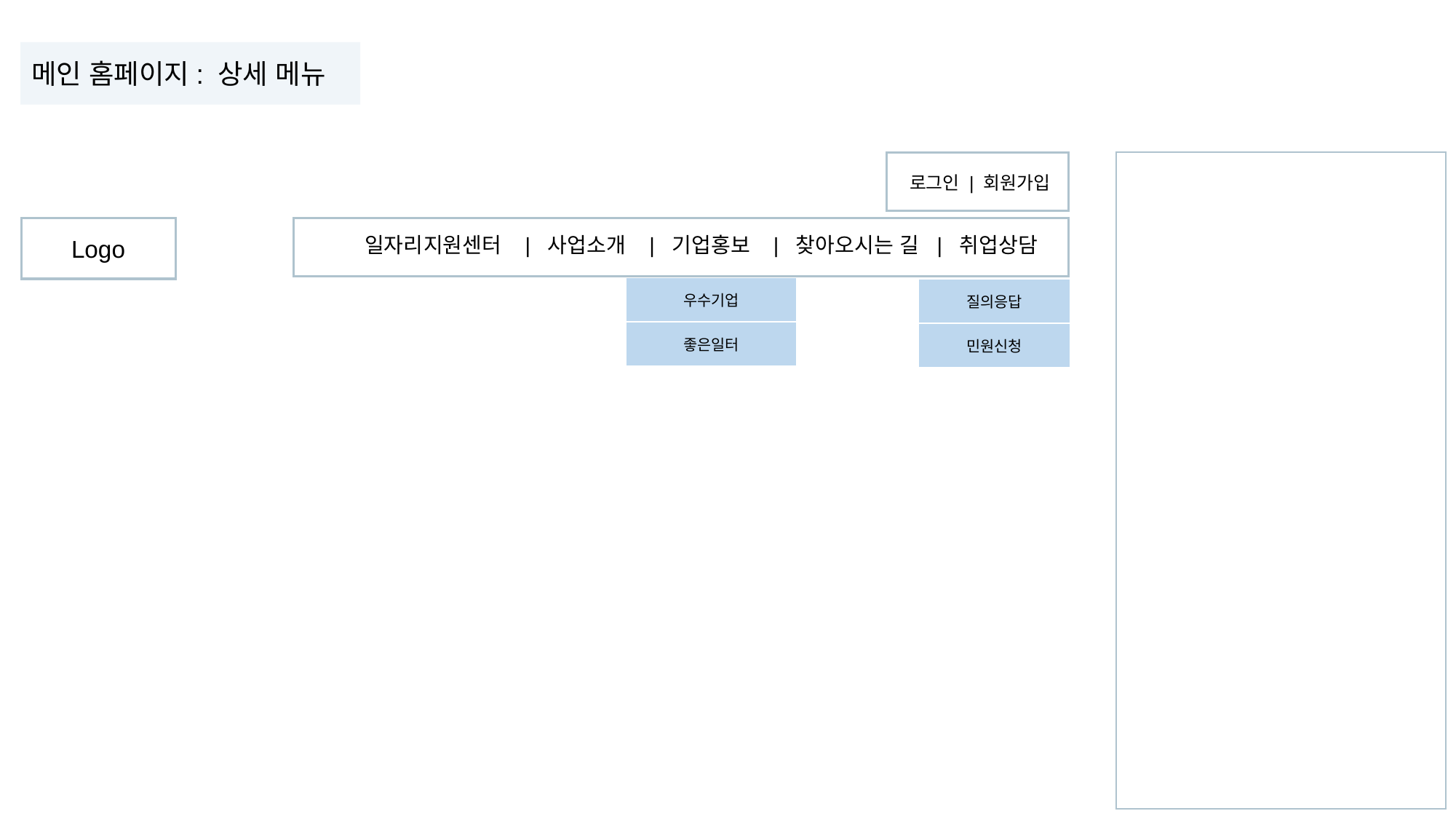

메인 홈페이지: 상세 메뉴

로그인 | 회원가입
Logo

일자리지원센터   |  사업소개   |  기업홍보   |  찾아오시는 길  |  취업상담
| 우수기업 |
| --- |
| 좋은일터 |
| 질의응답 |
| --- |
| 민원신청 |